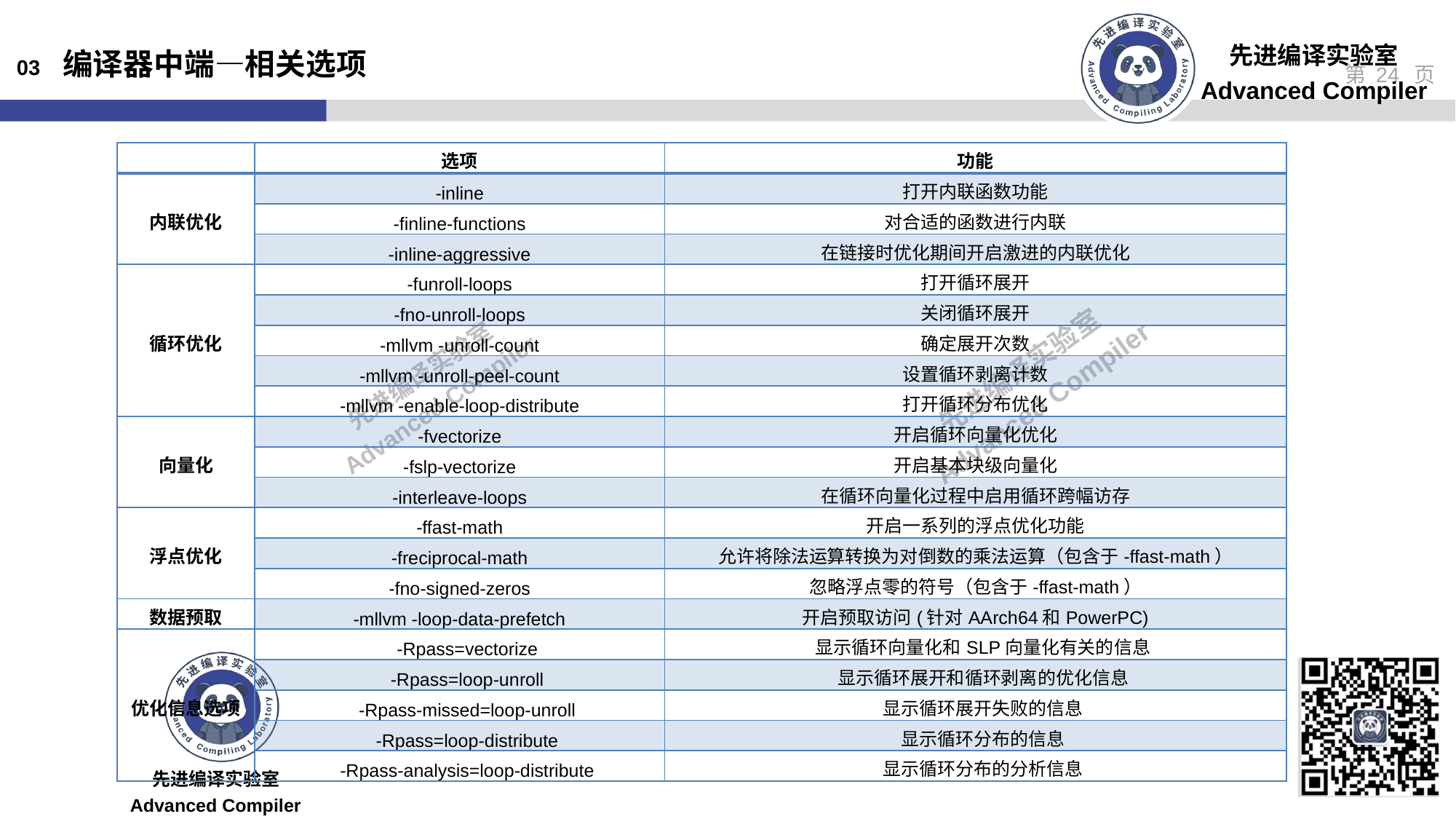

03  编译器中端—相关选项
|  | 选项 | 功能 |
| --- | --- | --- |
| 内联优化 | -inline | 打开内联函数功能 |
|  | -finline-functions | 对合适的函数进行内联 |
|  | -inline-aggressive | 在链接时优化期间开启激进的内联优化 |
| 循环优化 | -funroll-loops | 打开循环展开 |
|  | -fno-unroll-loops | 关闭循环展开 |
|  | -mllvm -unroll-count | 确定展开次数 |
|  | -mllvm -unroll-peel-count | 设置循环剥离计数 |
|  | -mllvm -enable-loop-distribute | 打开循环分布优化 |
| 向量化 | -fvectorize | 开启循环向量化优化 |
|  | -fslp-vectorize | 开启基本块级向量化 |
|  | -interleave-loops | 在循环向量化过程中启用循环跨幅访存 |
| 浮点优化 | -ffast-math | 开启一系列的浮点优化功能 |
|  | -freciprocal-math | 允许将除法运算转换为对倒数的乘法运算（包含于-ffast-math） |
|  | -fno-signed-zeros | 忽略浮点零的符号（包含于-ffast-math） |
| 数据预取 | -mllvm -loop-data-prefetch | 开启预取访问(针对AArch64和PowerPC) |
| 优化信息选项 | -Rpass=vectorize | 显示循环向量化和SLP向量化有关的信息 |
|  | -Rpass=loop-unroll | 显示循环展开和循环剥离的优化信息 |
|  | -Rpass-missed=loop-unroll | 显示循环展开失败的信息 |
|  | -Rpass=loop-distribute | 显示循环分布的信息 |
|  | -Rpass-analysis=loop-distribute | 显示循环分布的分析信息 |